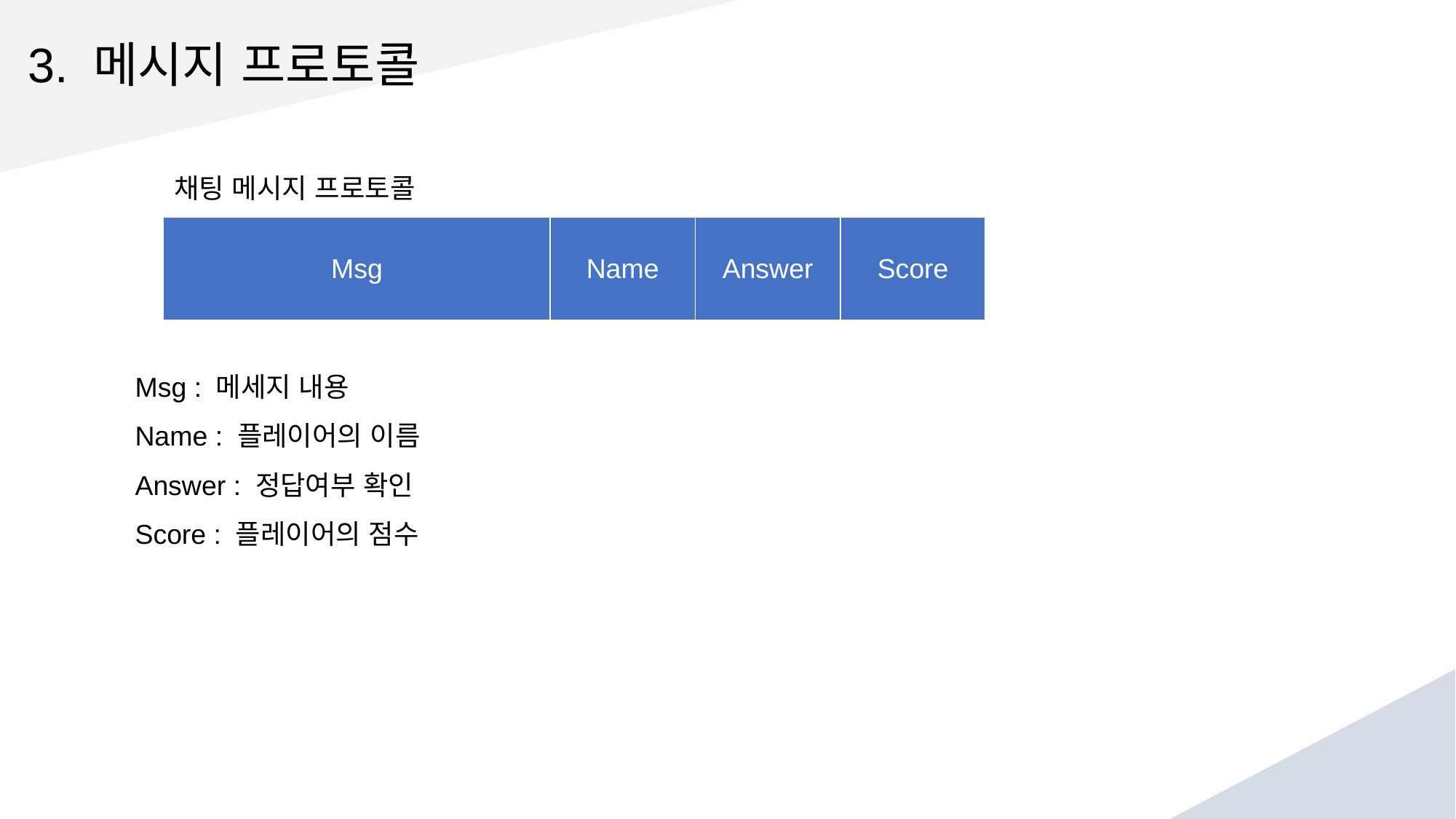

3. 메시지 프로토콜

채팅 메시지 프로토콜
| Msg | Name | Answer | Score |
| --- | --- | --- | --- |
Msg : 메세지 내용
Name : 플레이어의 이름
Answer : 정답여부 확인
Score : 플레이어의 점수